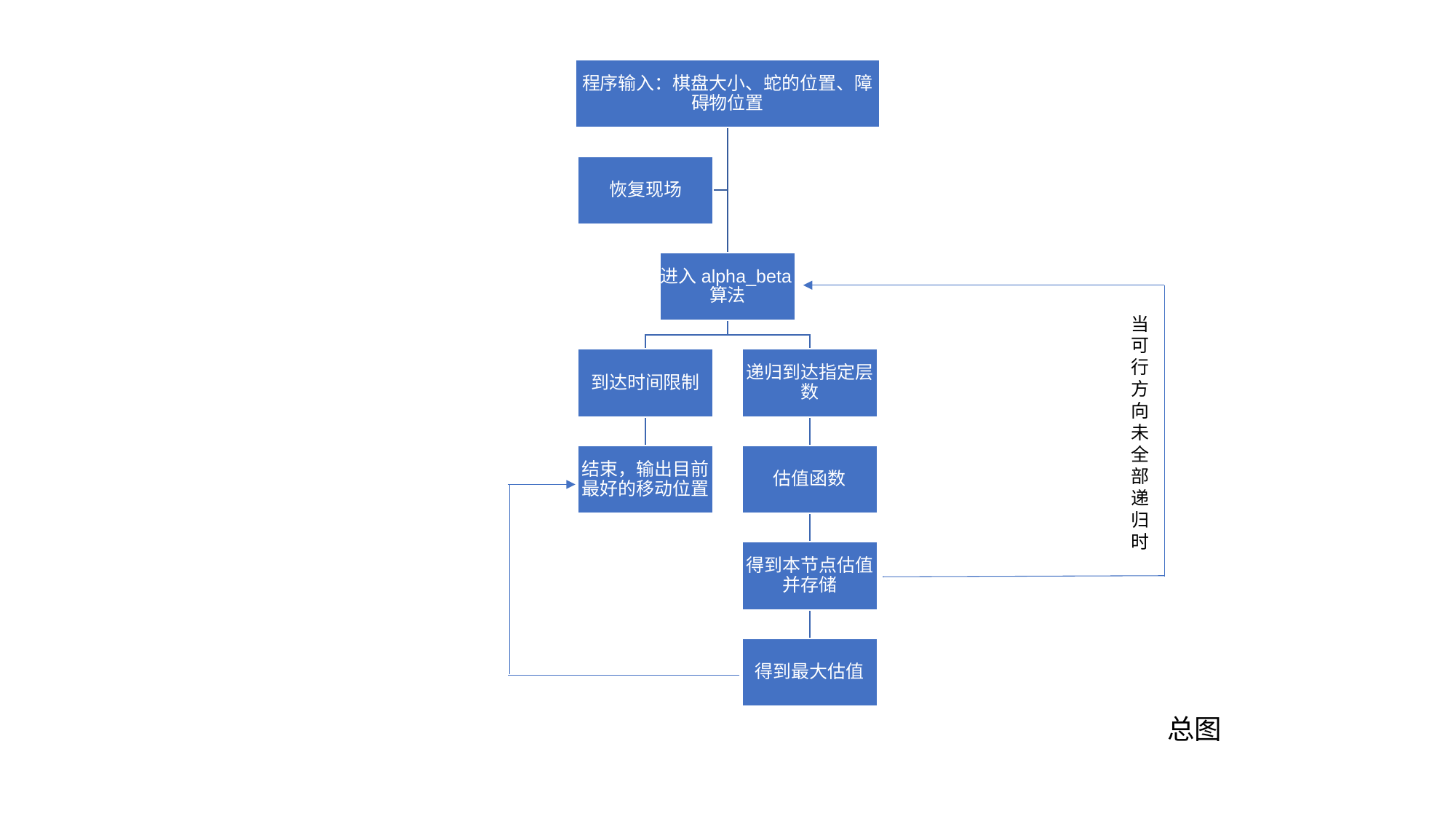

程序输入：棋盘大小、蛇的位置、障碍物位置
进入alpha_beta算法
到达时间限制
结束，输出目前最好的移动位置
递归到达指定层数
估值函数
得到本节点估值并存储
得到最大估值
恢复现场
当可行方向未全部递归时
总图